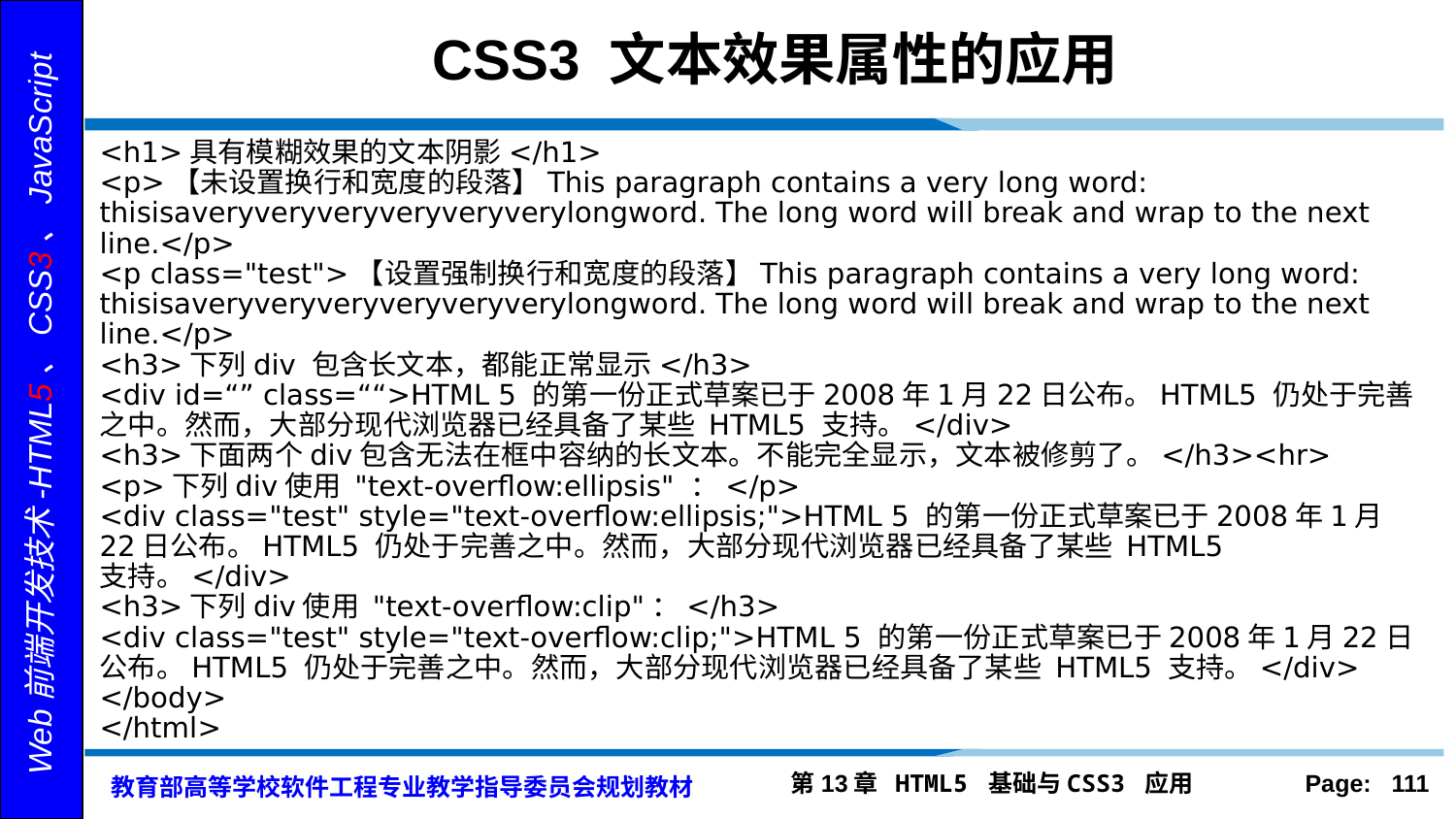

# CSS3 文本效果属性的应用
<h1>具有模糊效果的文本阴影</h1>
<p>【未设置换行和宽度的段落】This paragraph contains a very long word: thisisaveryveryveryveryveryverylongword. The long word will break and wrap to the next line.</p>
<p class="test">【设置强制换行和宽度的段落】This paragraph contains a very long word: thisisaveryveryveryveryveryverylongword. The long word will break and wrap to the next line.</p>
<h3>下列div 包含长文本，都能正常显示</h3>
<div id=“” class=““>HTML 5 的第一份正式草案已于2008年1月22日公布。HTML5 仍处于完善之中。然而，大部分现代浏览器已经具备了某些 HTML5 支持。</div>
<h3>下面两个div包含无法在框中容纳的长文本。不能完全显示，文本被修剪了。</h3><hr>
<p>下列div使用 "text-overflow:ellipsis" ：</p>
<div class="test" style="text-overflow:ellipsis;">HTML 5 的第一份正式草案已于2008年1月22日公布。HTML5 仍处于完善之中。然而，大部分现代浏览器已经具备了某些 HTML5 支持。</div>
<h3>下列div使用 "text-overflow:clip"：</h3>
<div class="test" style="text-overflow:clip;">HTML 5 的第一份正式草案已于2008年1月22日公布。HTML5 仍处于完善之中。然而，大部分现代浏览器已经具备了某些 HTML5 支持。</div>
</body>
</html>